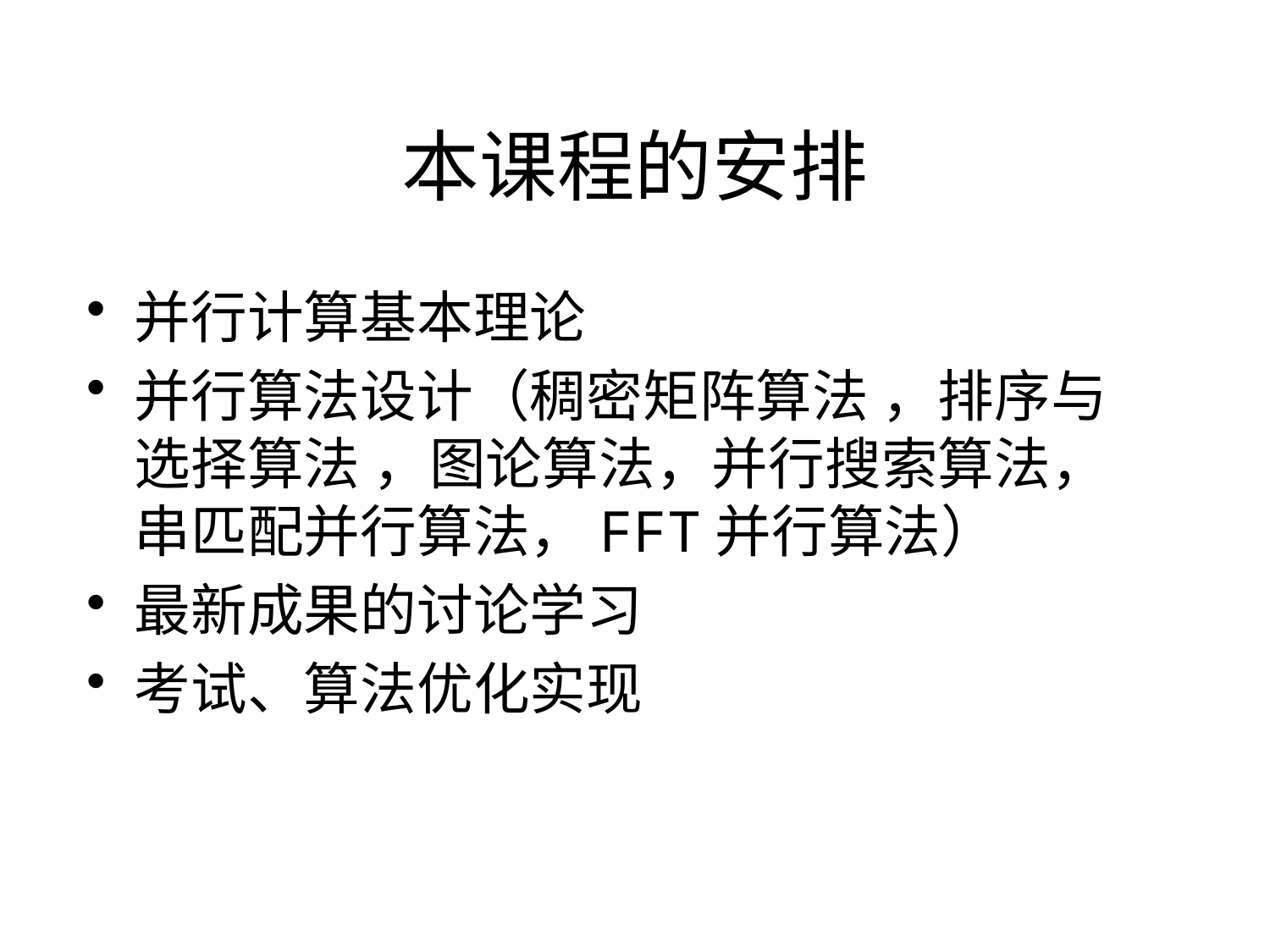

# 本课程的安排
并行计算基本理论
并行算法设计（稠密矩阵算法 ，排序与选择算法 ，图论算法，并行搜索算法，串匹配并行算法，FFT并行算法）
最新成果的讨论学习
考试、算法优化实现